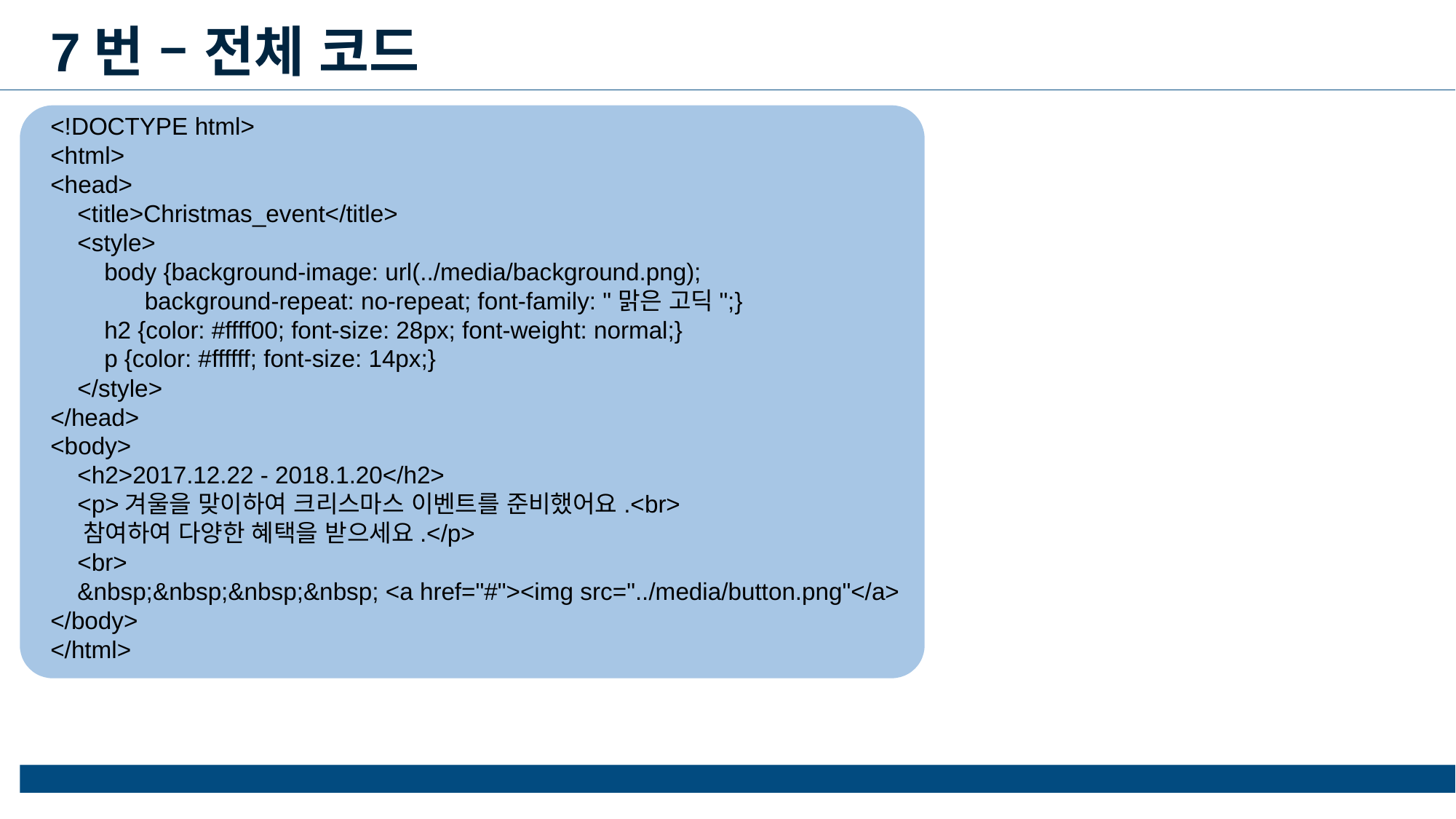

7번 – 전체 코드

<!DOCTYPE html>
<html>
<head>
    <title>Christmas_event</title>
    <style>
        body {background-image: url(../media/background.png);
              background-repeat: no-repeat; font-family: "맑은 고딕";}
        h2 {color: #ffff00; font-size: 28px; font-weight: normal;}
        p {color: #ffffff; font-size: 14px;}
    </style>
</head>
<body>
    <h2>2017.12.22 - 2018.1.20</h2>
    <p>겨울을 맞이하여 크리스마스 이벤트를 준비했어요.<br>
    참여하여 다양한 혜택을 받으세요.</p>
    <br>
    &nbsp;&nbsp;&nbsp;&nbsp; <a href="#"><img src="../media/button.png"</a>
</body>
</html>